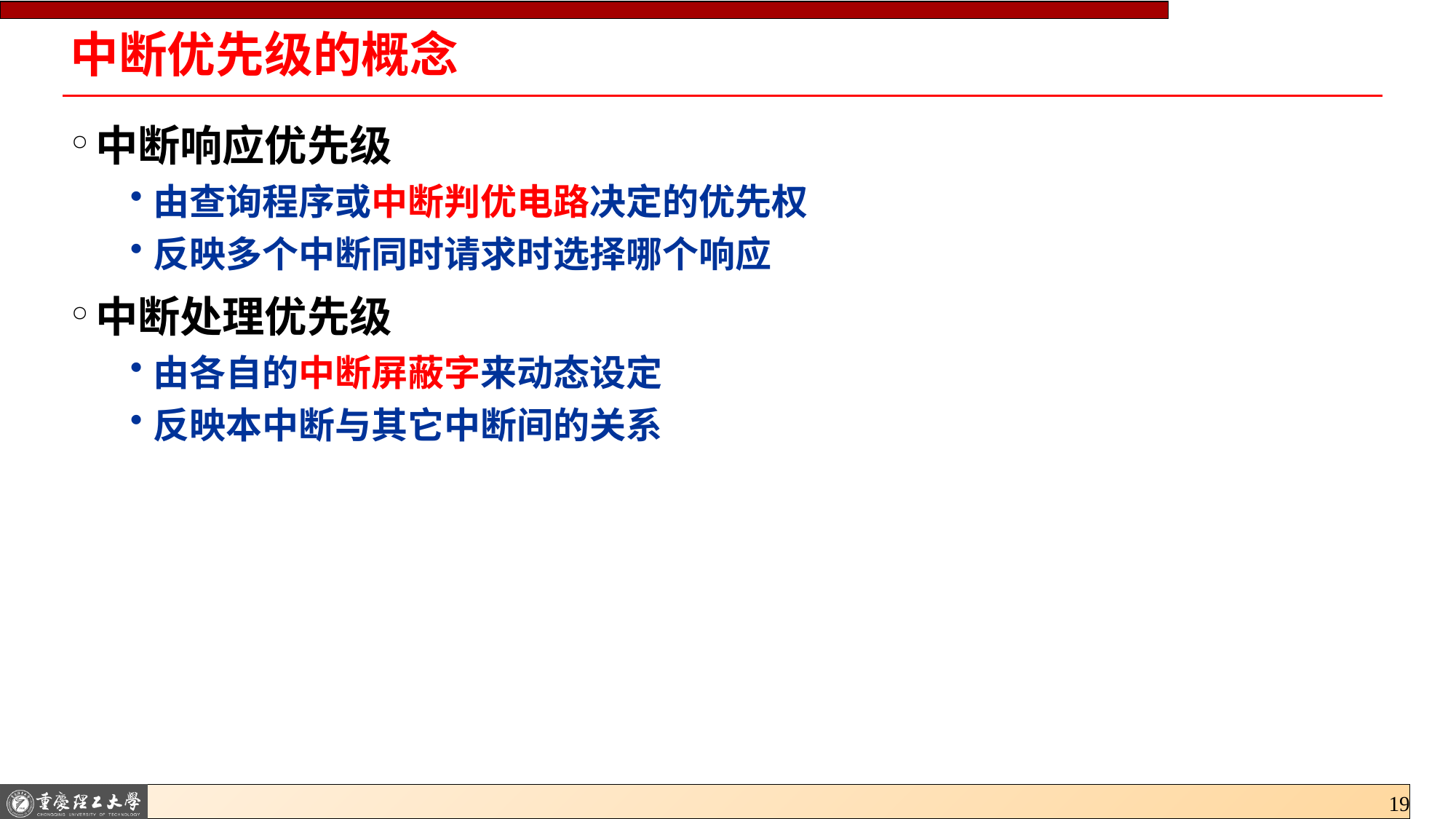

# 中断优先级的概念
中断响应优先级
由查询程序或中断判优电路决定的优先权
反映多个中断同时请求时选择哪个响应
中断处理优先级
由各自的中断屏蔽字来动态设定
反映本中断与其它中断间的关系